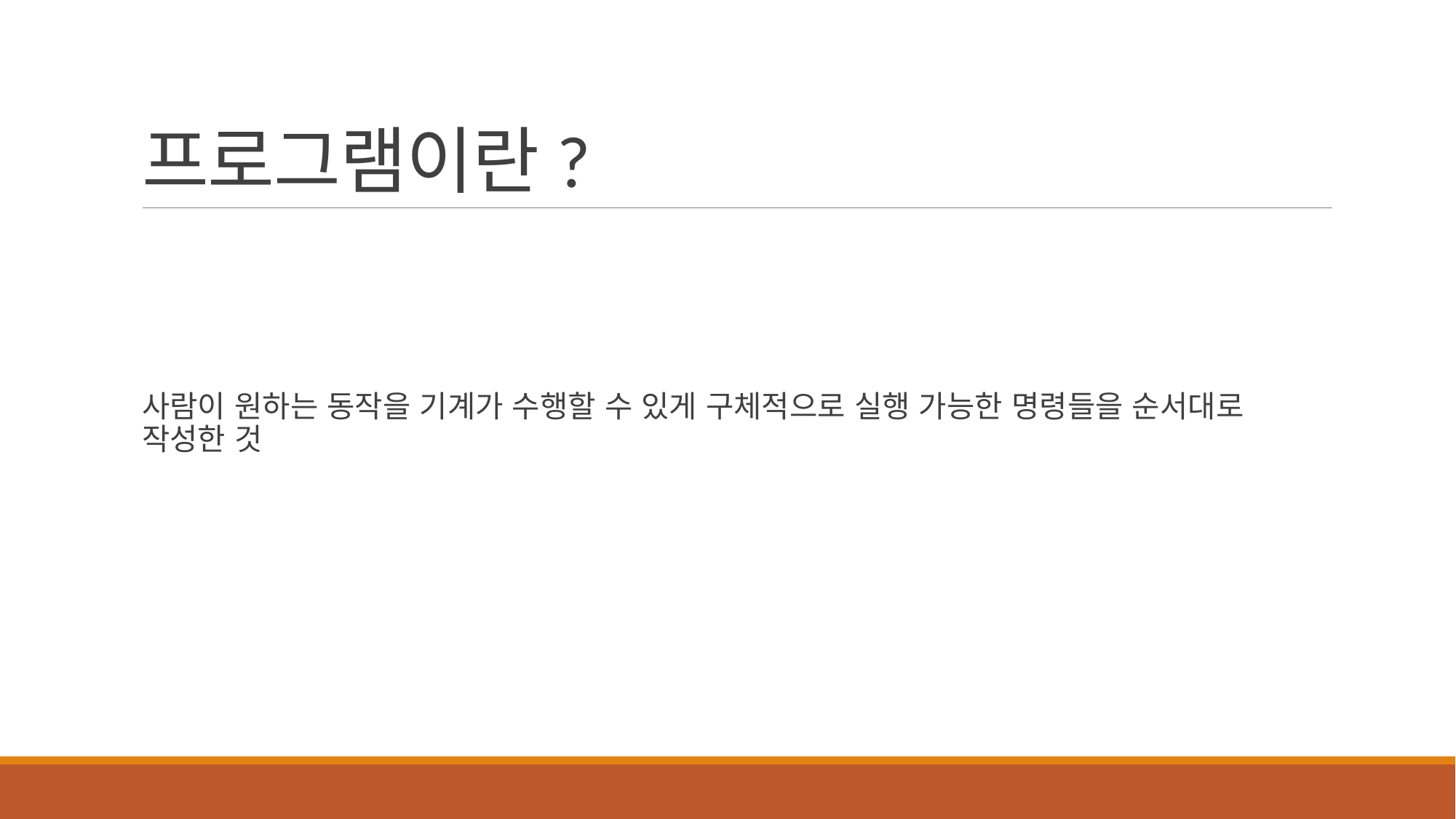

# 프로그램이란?

사람이 원하는 동작을 기계가 수행할 수 있게 구체적으로 실행 가능한 명령들을 순서대로 작성한 것